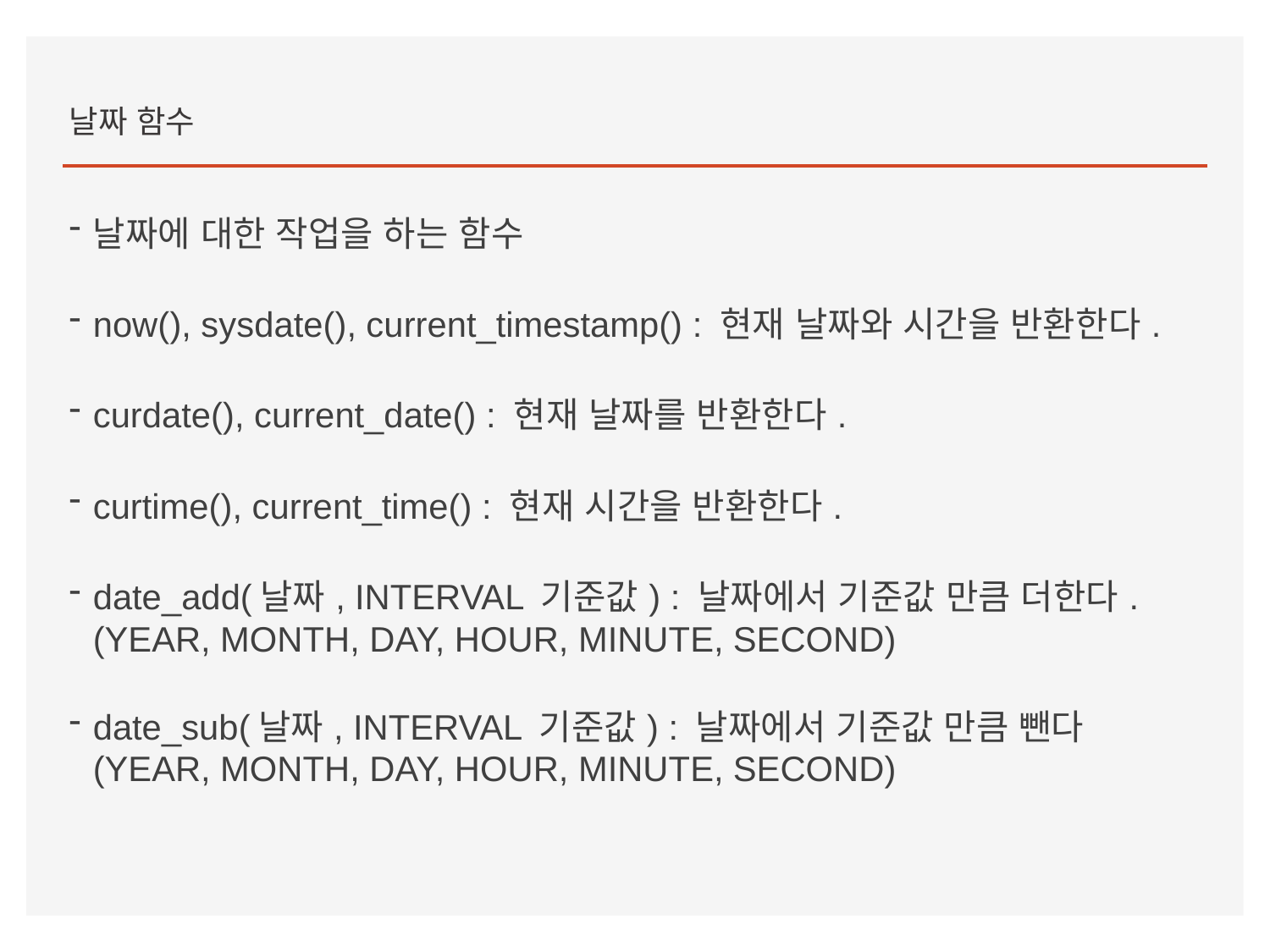

날짜 함수
날짜에 대한 작업을 하는 함수
now(), sysdate(), current_timestamp() : 현재 날짜와 시간을 반환한다.
curdate(), current_date() : 현재 날짜를 반환한다.
curtime(), current_time() : 현재 시간을 반환한다.
date_add(날짜, INTERVAL 기준값) : 날짜에서 기준값 만큼 더한다.
(YEAR, MONTH, DAY, HOUR, MINUTE, SECOND)
date_sub(날짜, INTERVAL 기준값) : 날짜에서 기준값 만큼 뺀다
(YEAR, MONTH, DAY, HOUR, MINUTE, SECOND)